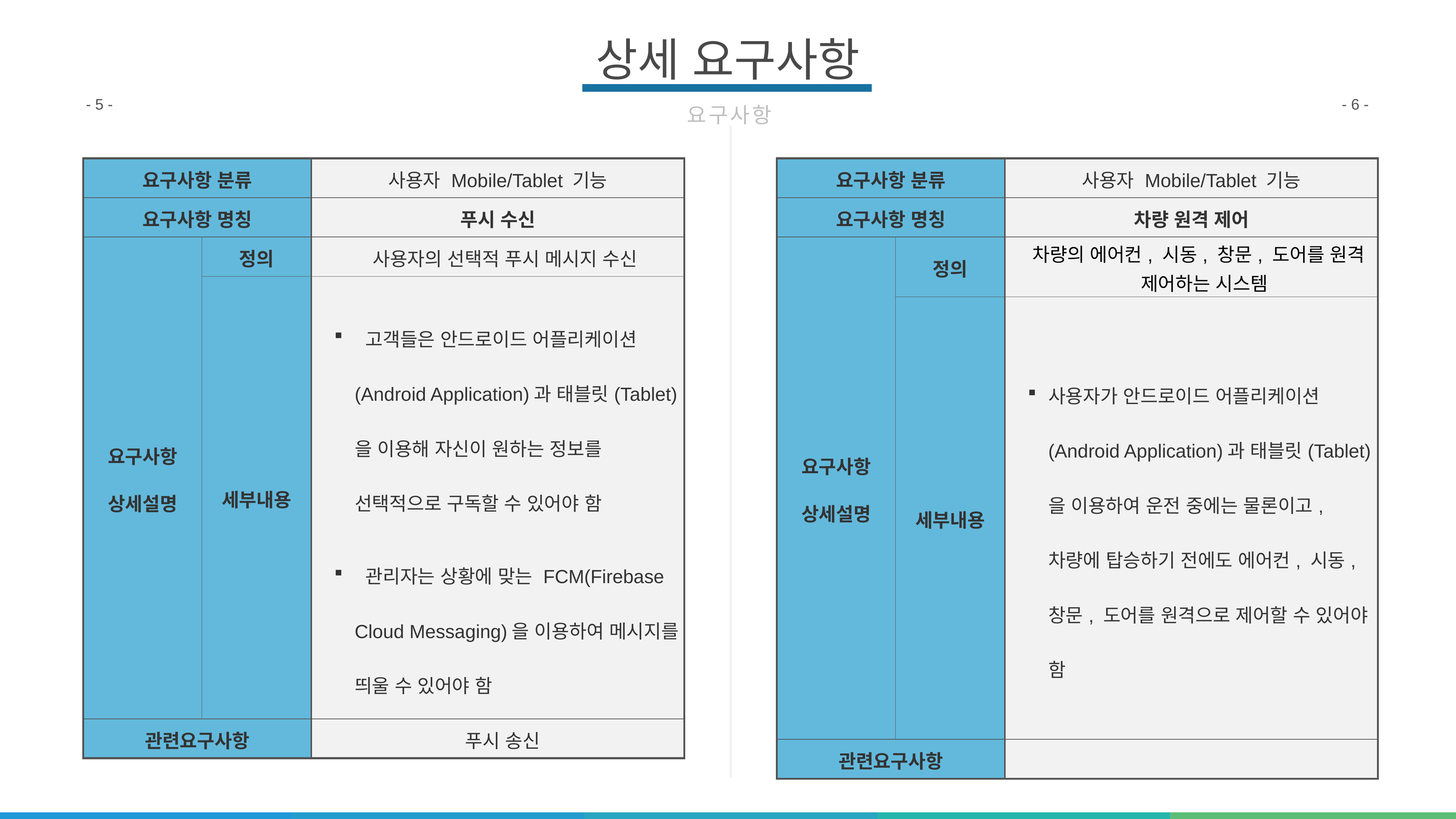

상세 요구사항

요구사항
- 5 -
- 6 -
| 요구사항 분류 |  | 사용자 Mobile/Tablet 기능 |
| --- | --- | --- |
| 요구사항 명칭 |  | 차량 원격 제어 |
| 요구사항 상세설명 | 정의 | 차량의 에어컨, 시동, 창문, 도어를 원격 제어하는 시스템 |
|  | 세부내용 | 사용자가 안드로이드 어플리케이션(Android Application)과 태블릿(Tablet)을 이용하여 운전 중에는 물론이고, 차량에 탑승하기 전에도 에어컨, 시동, 창문, 도어를 원격으로 제어할 수 있어야 함 |
| 관련요구사항 |  |  |
| 요구사항 분류 |  | 사용자 Mobile/Tablet 기능 |
| --- | --- | --- |
| 요구사항 명칭 |  | 푸시 수신 |
| 요구사항 상세설명 | 정의 | 사용자의 선택적 푸시 메시지 수신 |
|  | 세부내용 | 고객들은 안드로이드 어플리케이션(Android Application)과 태블릿(Tablet)을 이용해 자신이 원하는 정보를 선택적으로 구독할 수 있어야 함 관리자는 상황에 맞는 FCM(Firebase Cloud Messaging)을 이용하여 메시지를 띄울 수 있어야 함 |
| 관련요구사항 |  | 푸시 송신 |